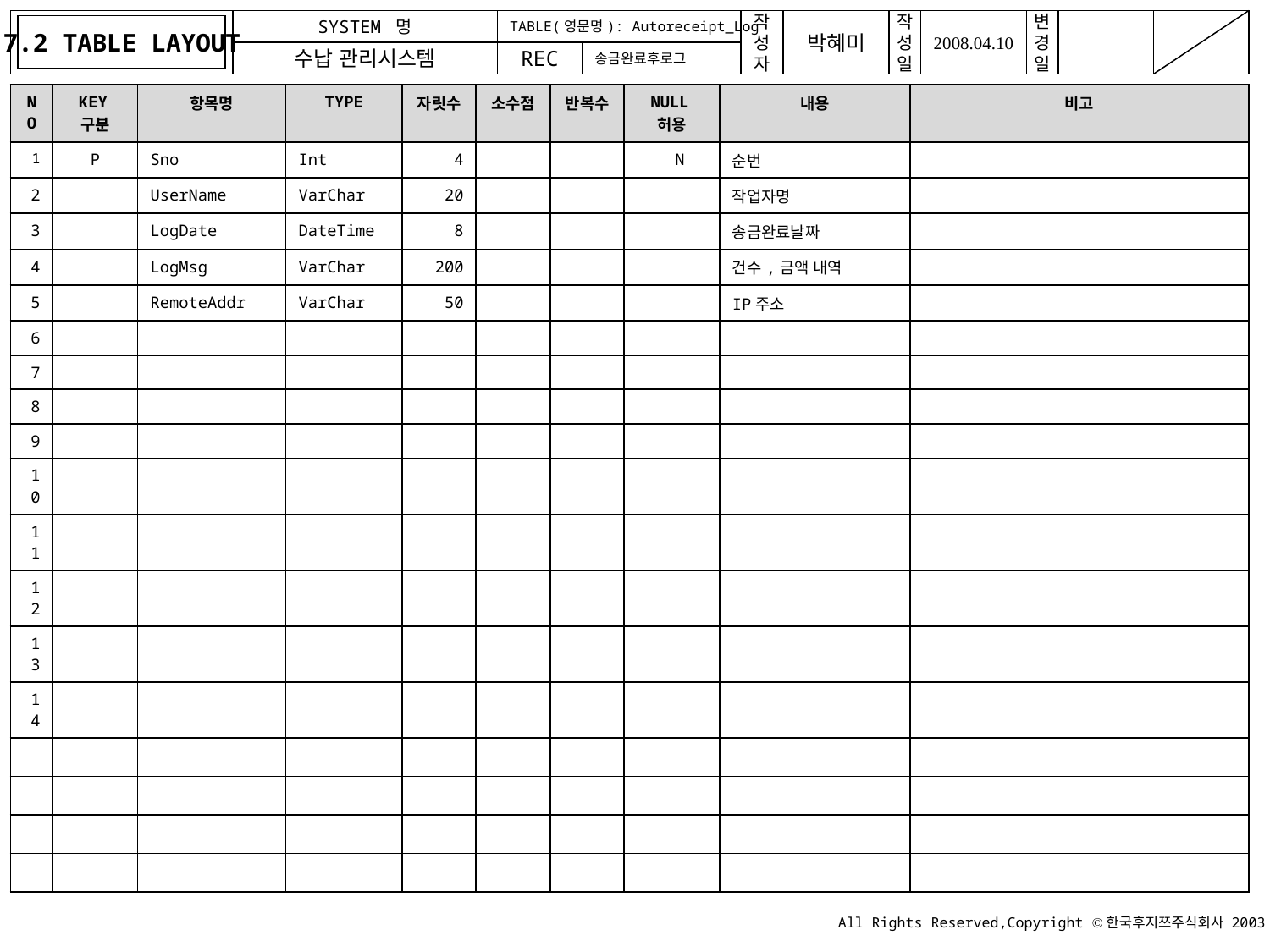

7.2 TABLE LAYOUT
TABLE(영문명): Autoreceipt_Log
송금완료후로그
| NO | KEY구분 | 항목명 | TYPE | 자릿수 | 소수점 | 반복수 | NULL허용 | 내용 | 비고 |
| --- | --- | --- | --- | --- | --- | --- | --- | --- | --- |
| 1 | P | Sno | Int | 4 |  |  | N | 순번 |  |
| 2 |  | UserName | VarChar | 20 |  |  |  | 작업자명 |  |
| 3 |  | LogDate | DateTime | 8 |  |  |  | 송금완료날짜 |  |
| 4 |  | LogMsg | VarChar | 200 |  |  |  | 건수,금액 내역 |  |
| 5 |  | RemoteAddr | VarChar | 50 |  |  |  | IP주소 |  |
| 6 |  |  |  |  |  |  |  |  |  |
| 7 |  |  |  |  |  |  |  |  |  |
| 8 |  |  |  |  |  |  |  |  |  |
| 9 |  |  |  |  |  |  |  |  |  |
| 10 |  |  |  |  |  |  |  |  |  |
| 11 |  |  |  |  |  |  |  |  |  |
| 12 |  |  |  |  |  |  |  |  |  |
| 13 |  |  |  |  |  |  |  |  |  |
| 14 |  |  |  |  |  |  |  |  |  |
|  |  |  |  |  |  |  |  |  |  |
|  |  |  |  |  |  |  |  |  |  |
|  |  |  |  |  |  |  |  |  |  |
|  |  |  |  |  |  |  |  |  |  |